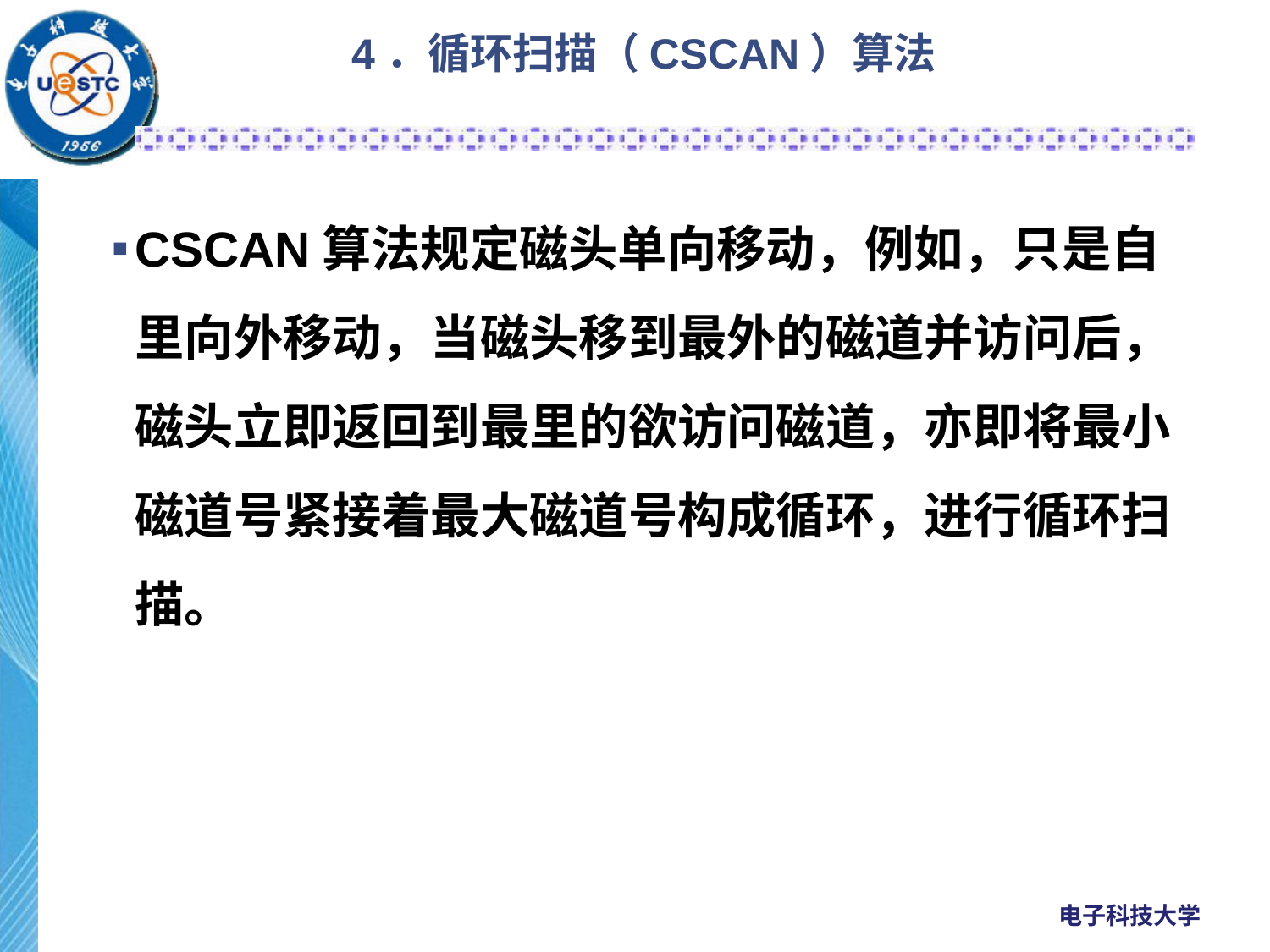

# 4．循环扫描（CSCAN）算法
CSCAN算法规定磁头单向移动，例如，只是自里向外移动，当磁头移到最外的磁道并访问后，磁头立即返回到最里的欲访问磁道，亦即将最小磁道号紧接着最大磁道号构成循环，进行循环扫描。